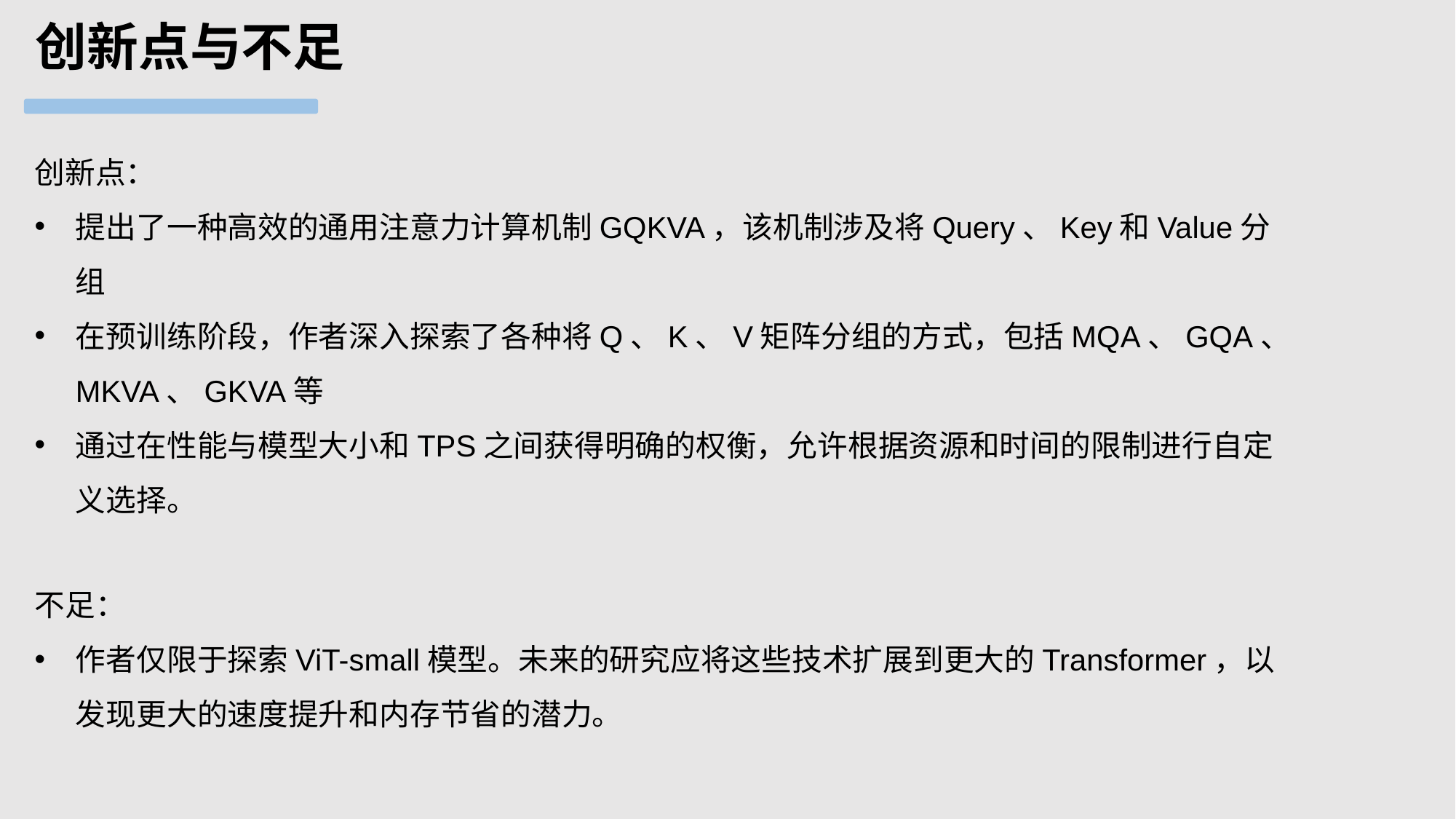

创新点与不足

创新点：
提出了一种高效的通用注意力计算机制GQKVA，该机制涉及将Query、Key和Value分组
在预训练阶段，作者深入探索了各种将Q、K、V矩阵分组的方式，包括MQA、GQA、MKVA、GKVA等
通过在性能与模型大小和TPS之间获得明确的权衡，允许根据资源和时间的限制进行自定义选择。
不足：
作者仅限于探索ViT-small模型。未来的研究应将这些技术扩展到更大的Transformer，以发现更大的速度提升和内存节省的潜力。